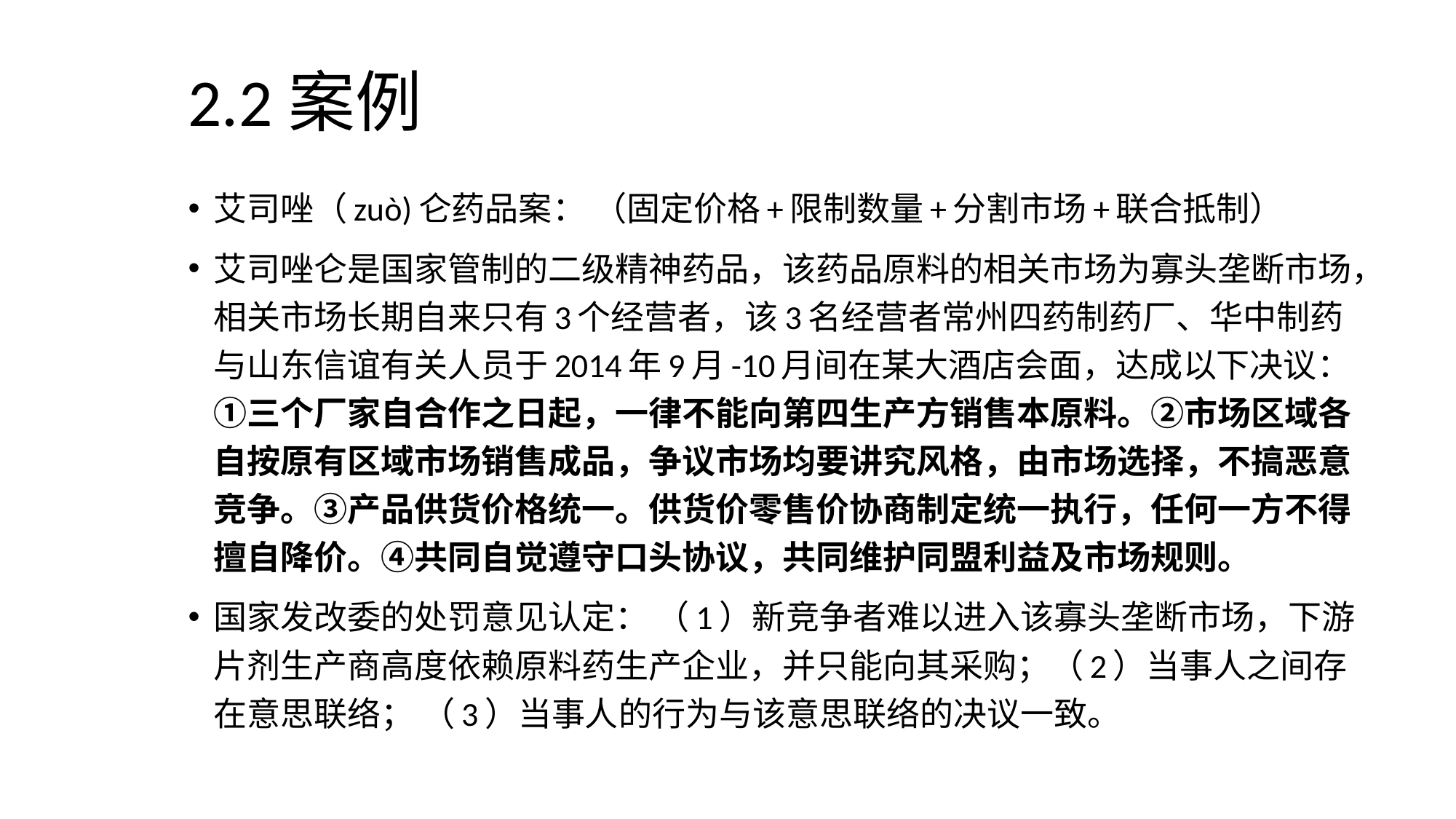

# 2.2案例
艾司唑（zuò)仑药品案： （固定价格+限制数量+分割市场+联合抵制）
艾司唑仑是国家管制的二级精神药品，该药品原料的相关市场为寡头垄断市场，相关市场长期自来只有3个经营者，该3名经营者常州四药制药厂、华中制药与山东信谊有关人员于2014年9月-10月间在某大酒店会面，达成以下决议： ①三个厂家自合作之日起，一律不能向第四生产方销售本原料。②市场区域各自按原有区域市场销售成品，争议市场均要讲究风格，由市场选择，不搞恶意竞争。③产品供货价格统一。供货价零售价协商制定统一执行，任何一方不得擅自降价。④共同自觉遵守口头协议，共同维护同盟利益及市场规则。
国家发改委的处罚意见认定： （1）新竞争者难以进入该寡头垄断市场，下游片剂生产商高度依赖原料药生产企业，并只能向其采购；（2）当事人之间存在意思联络； （3）当事人的行为与该意思联络的决议一致。